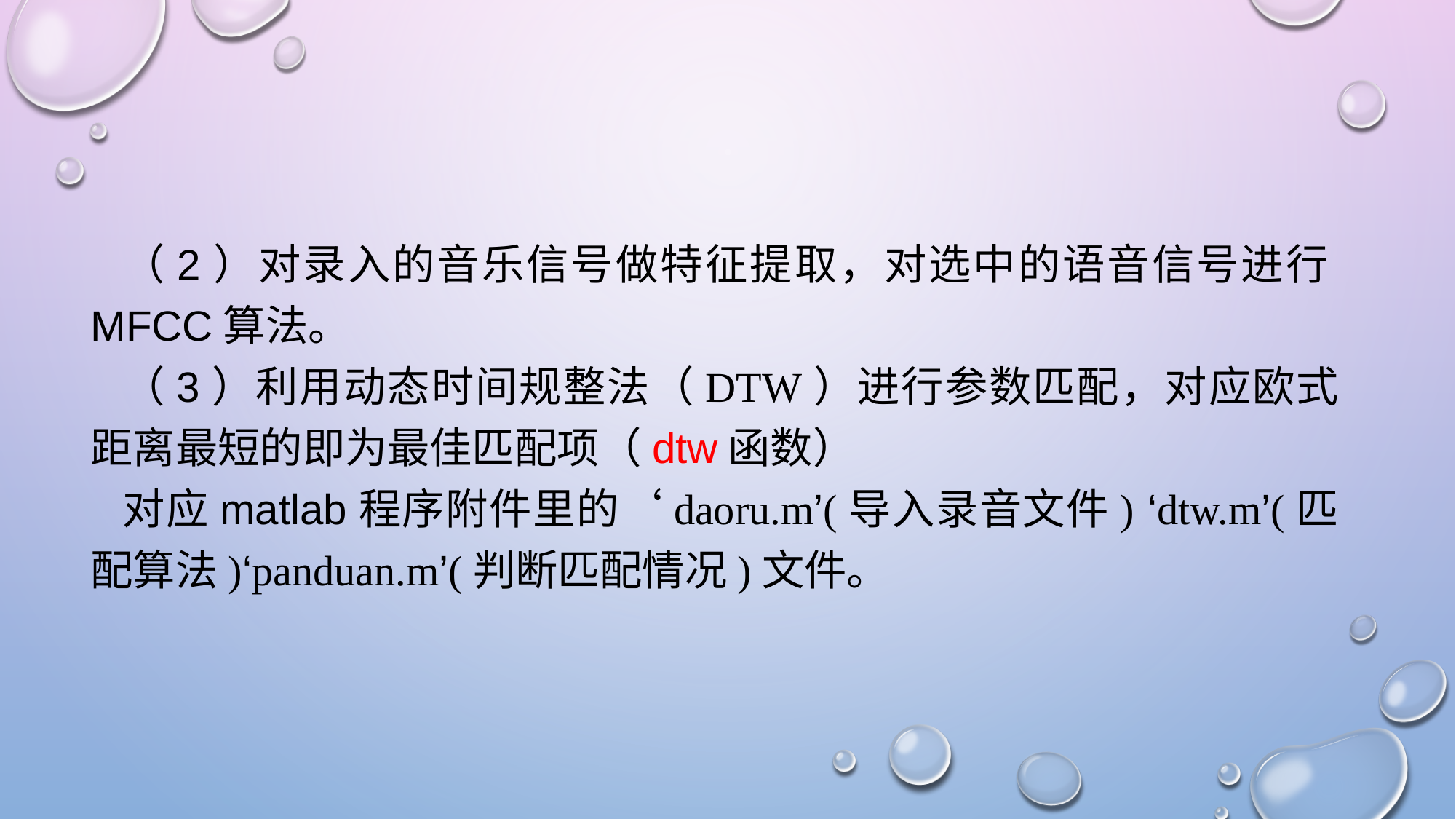

（2）对录入的音乐信号做特征提取，对选中的语音信号进行MFCC算法。
（3）利用动态时间规整法（DTW）进行参数匹配，对应欧式距离最短的即为最佳匹配项（dtw函数）
对应matlab程序附件里的‘daoru.m’(导入录音文件) ‘dtw.m’(匹配算法)‘panduan.m’(判断匹配情况)文件。